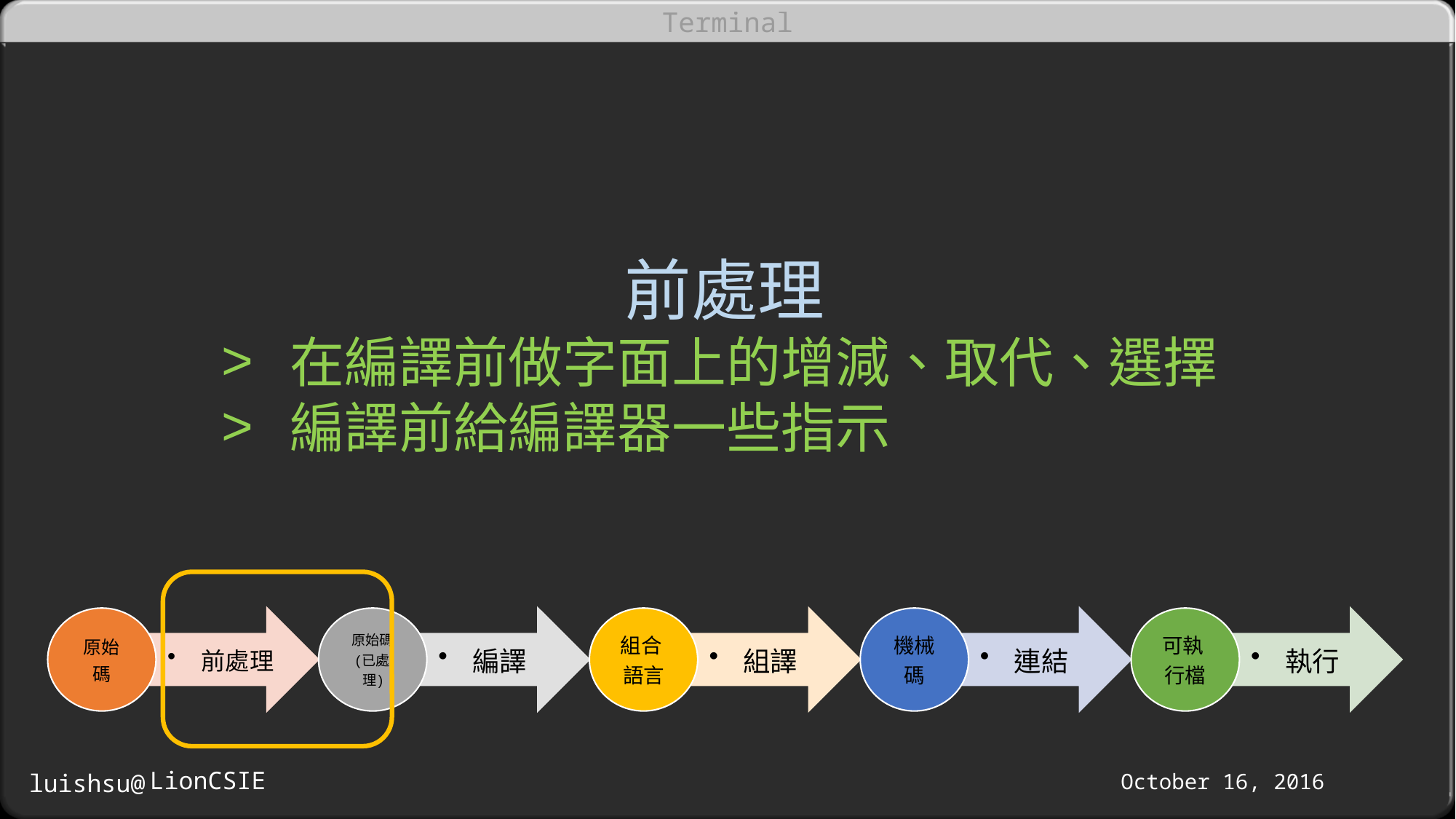

前處理
在編譯前做字面上的增減、取代、選擇
編譯前給編譯器一些指示

原始碼
前處理
原始碼 (已處理)
編譯
組合  語言
組譯
機械碼
連結
可執  行檔
執行
October 16, 2016
LionCSIE